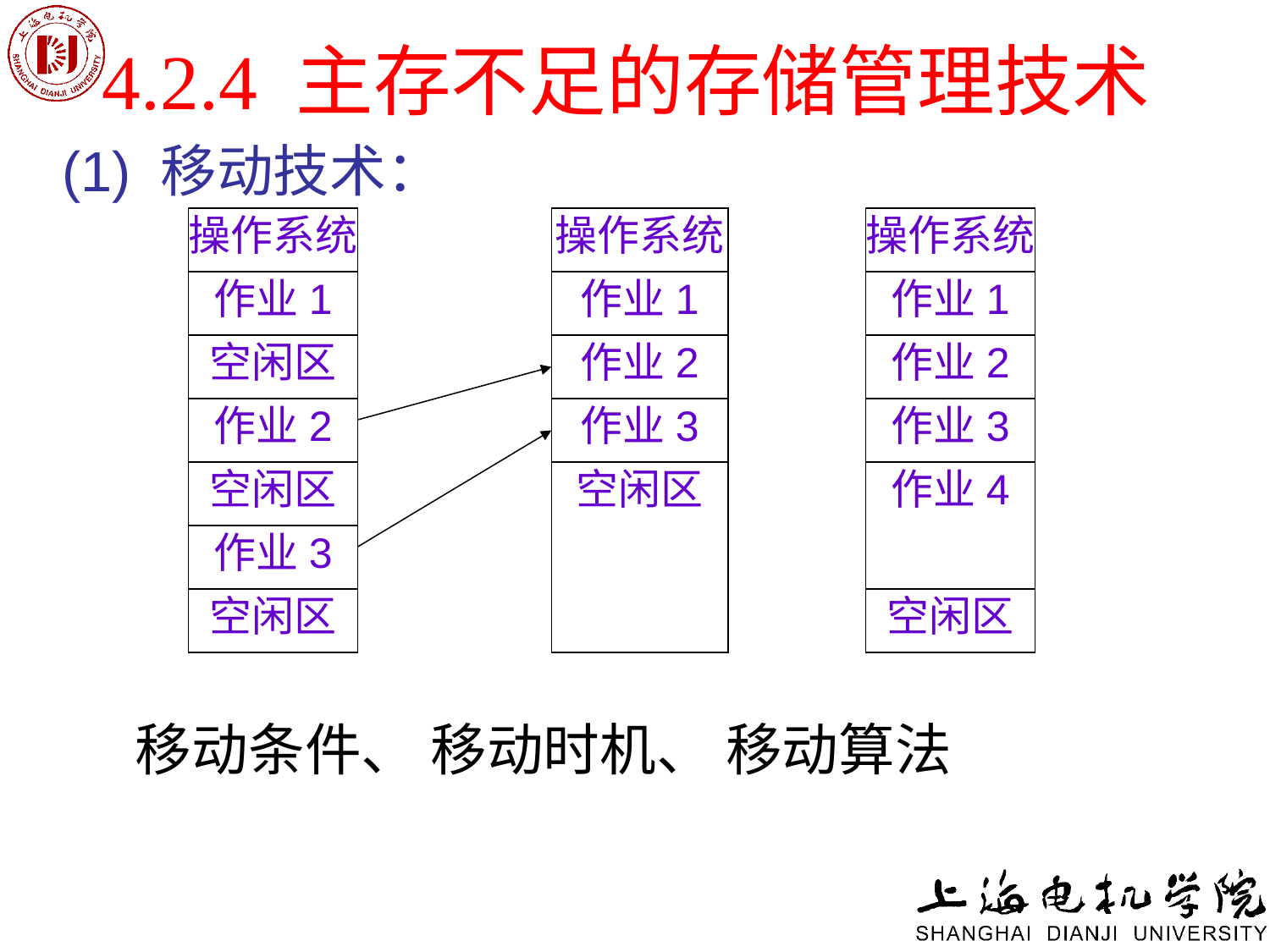

# 4.2.4 主存不足的存储管理技术
(1) 移动技术：
操作系统
作业1
空闲区
作业2
空闲区
作业3
空闲区
操作系统
作业1
作业2
作业3
空闲区
操作系统
作业1
作业2
作业3
作业4
空闲区

 移动条件、 移动时机、 移动算法